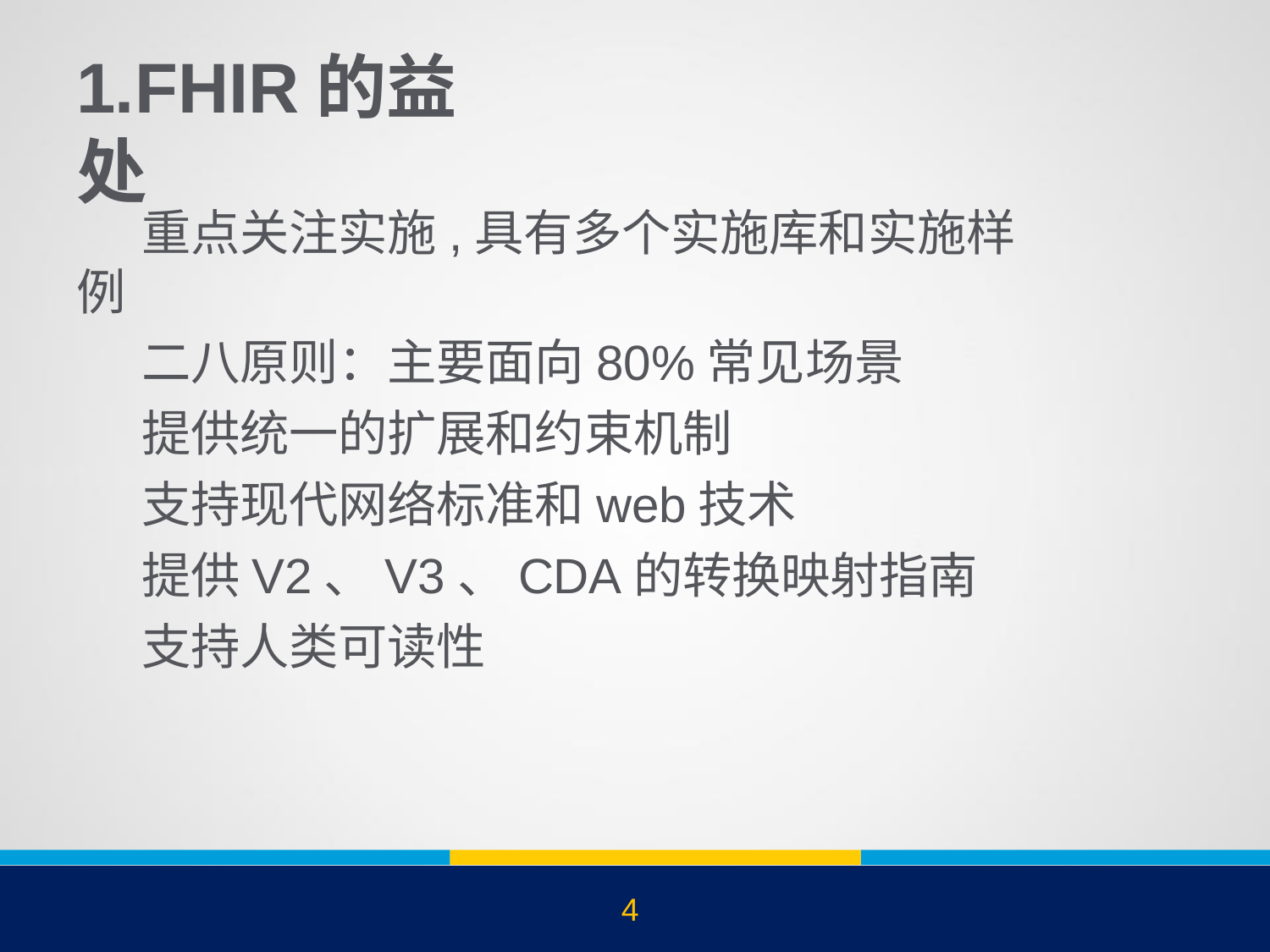

# 1.FHIR的益处
	重点关注实施,具有多个实施库和实施样例
	二八原则：主要面向80%常见场景
	提供统一的扩展和约束机制
	支持现代网络标准和web技术
	提供V2、V3、CDA的转换映射指南
	支持人类可读性

4